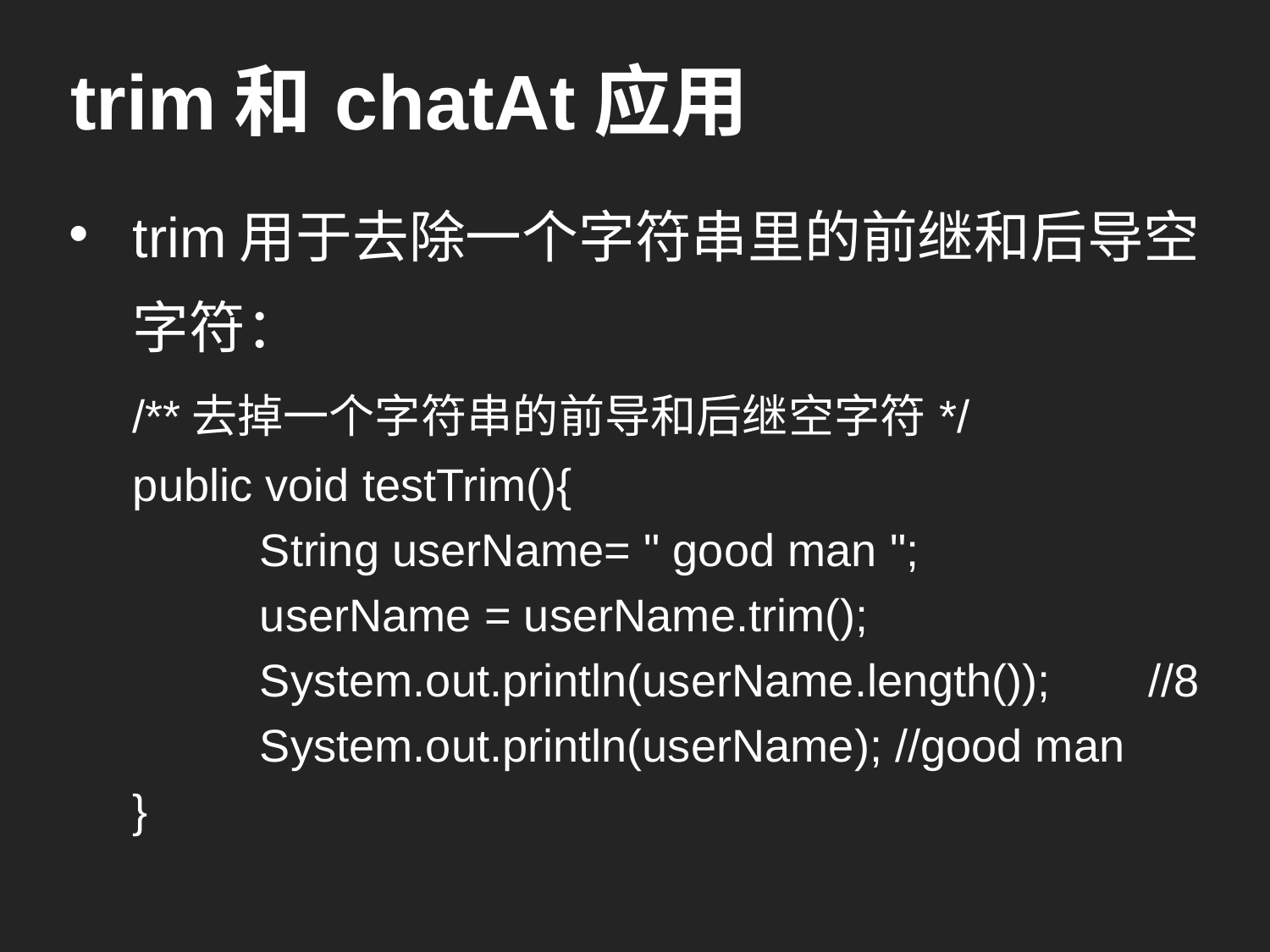

# trim和chatAt应用
trim用于去除一个字符串里的前继和后导空字符：
/**去掉一个字符串的前导和后继空字符*/
public void testTrim(){
	String userName= " good man ";
	userName = userName.trim();
	System.out.println(userName.length());	//8
	System.out.println(userName); //good man
}